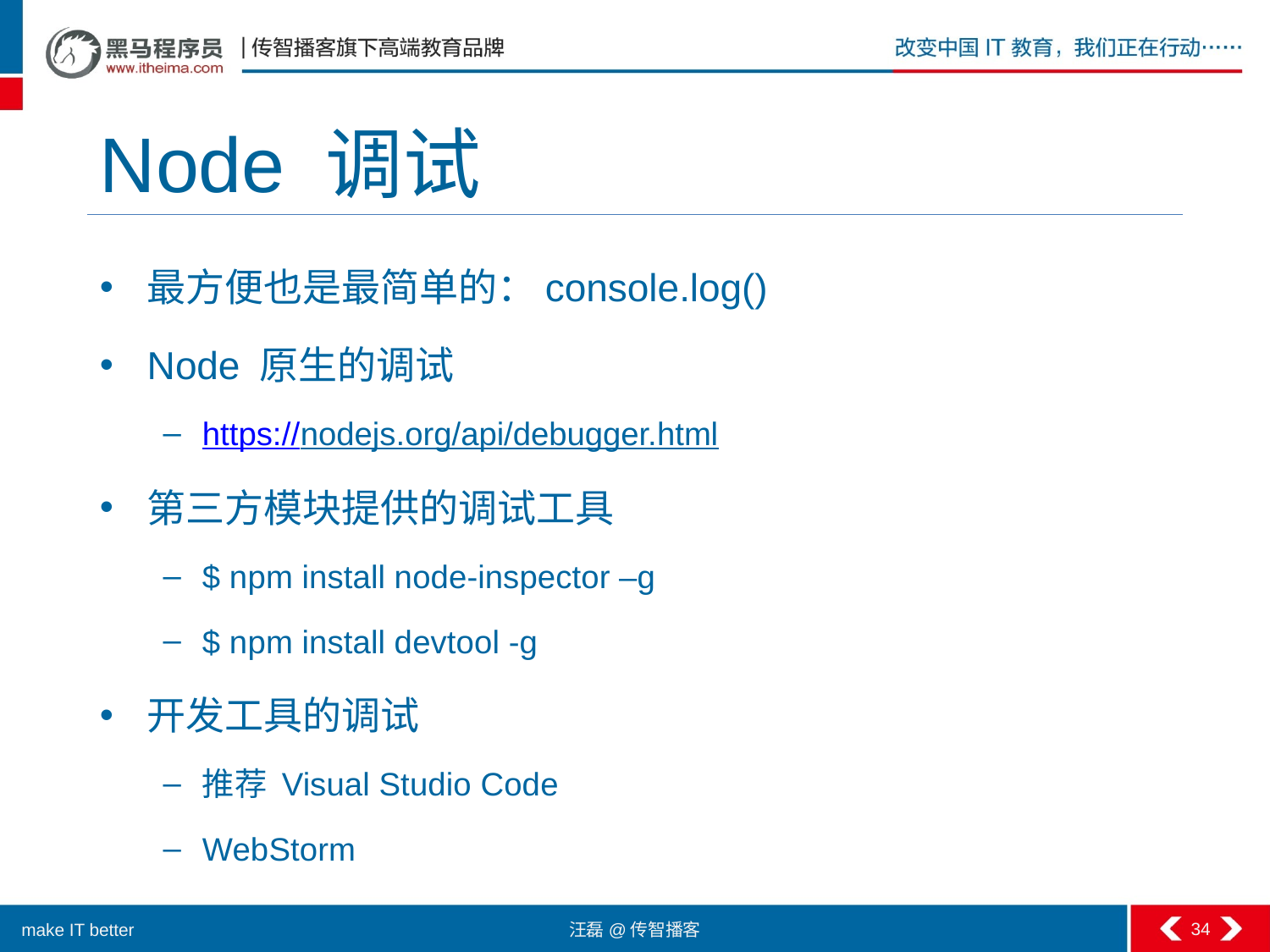

# Node 调试
最方便也是最简单的：console.log()
Node 原生的调试
https://nodejs.org/api/debugger.html
第三方模块提供的调试工具
$ npm install node-inspector –g
$ npm install devtool -g
开发工具的调试
推荐 Visual Studio Code
WebStorm
34
汪磊@传智播客
make IT better